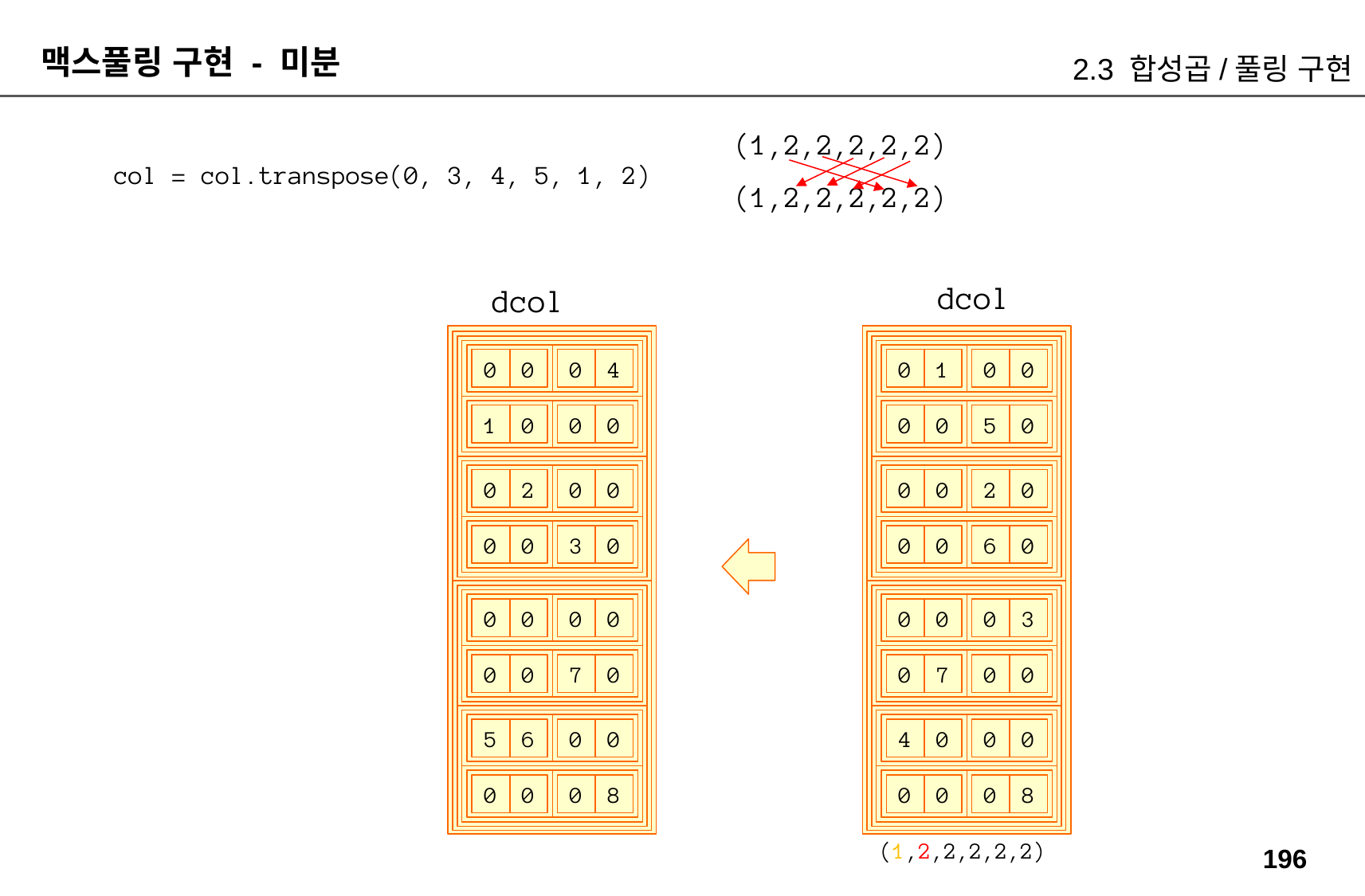

맥스풀링 구현 - 미분
2.3 합성곱/풀링 구현
(1,2,2,2,2,2)
col = col.transpose(0, 3, 4, 5, 1, 2)
(1,2,2,2,2,2)
dcol
dcol

0
0
0
4
0
1
0
0

1
0
0
0
0
0
5
0

0
2
0
0
0
0
2
0

0
0
3
0
0
0
6
0

0
0
0
0
0
0
0
3

0
0
7
0
0
7
0
0

5

5
6
0
0
4
0
0
0

0
0
0
8
0
0
0
8
(1,2,2,2,2,2)